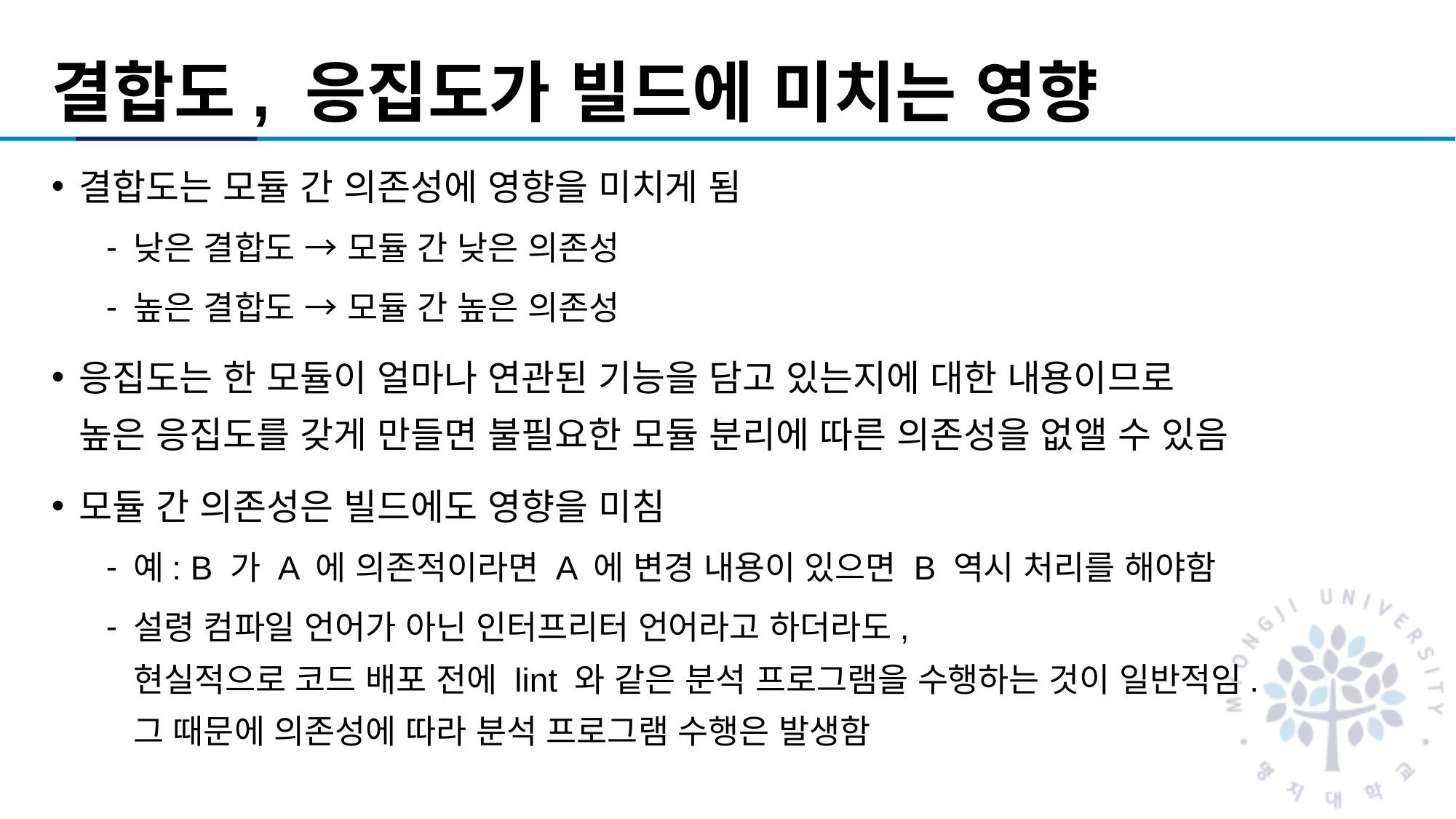

# 결합도, 응집도가 빌드에 미치는 영향
결합도는 모듈 간 의존성에 영향을 미치게 됨
낮은 결합도 → 모듈 간 낮은 의존성
높은 결합도 → 모듈 간 높은 의존성
응집도는 한 모듈이 얼마나 연관된 기능을 담고 있는지에 대한 내용이므로
높은 응집도를 갖게 만들면 불필요한 모듈 분리에 따른 의존성을 없앨 수 있음
모듈 간 의존성은 빌드에도 영향을 미침
예: B 가 A 에 의존적이라면 A 에 변경 내용이 있으면 B 역시 처리를 해야함
설령 컴파일 언어가 아닌 인터프리터 언어라고 하더라도,
현실적으로 코드 배포 전에 lint 와 같은 분석 프로그램을 수행하는 것이 일반적임.
그 때문에 의존성에 따라 분석 프로그램 수행은 발생함